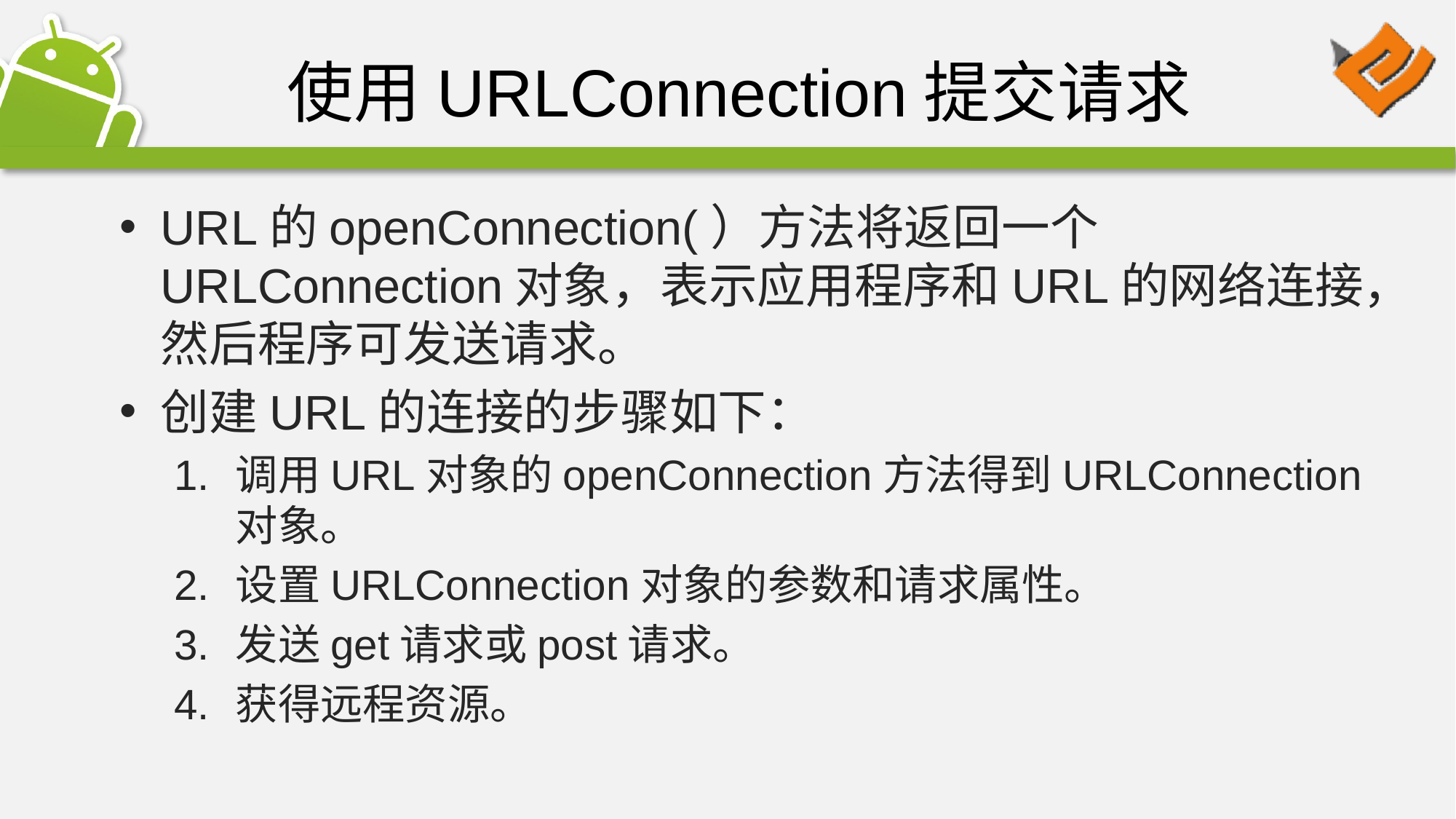

# 使用URLConnection提交请求
URL的openConnection(）方法将返回一个URLConnection对象，表示应用程序和URL的网络连接，然后程序可发送请求。
创建URL的连接的步骤如下：
调用URL对象的openConnection方法得到URLConnection对象。
设置URLConnection对象的参数和请求属性。
发送get请求或post请求。
获得远程资源。